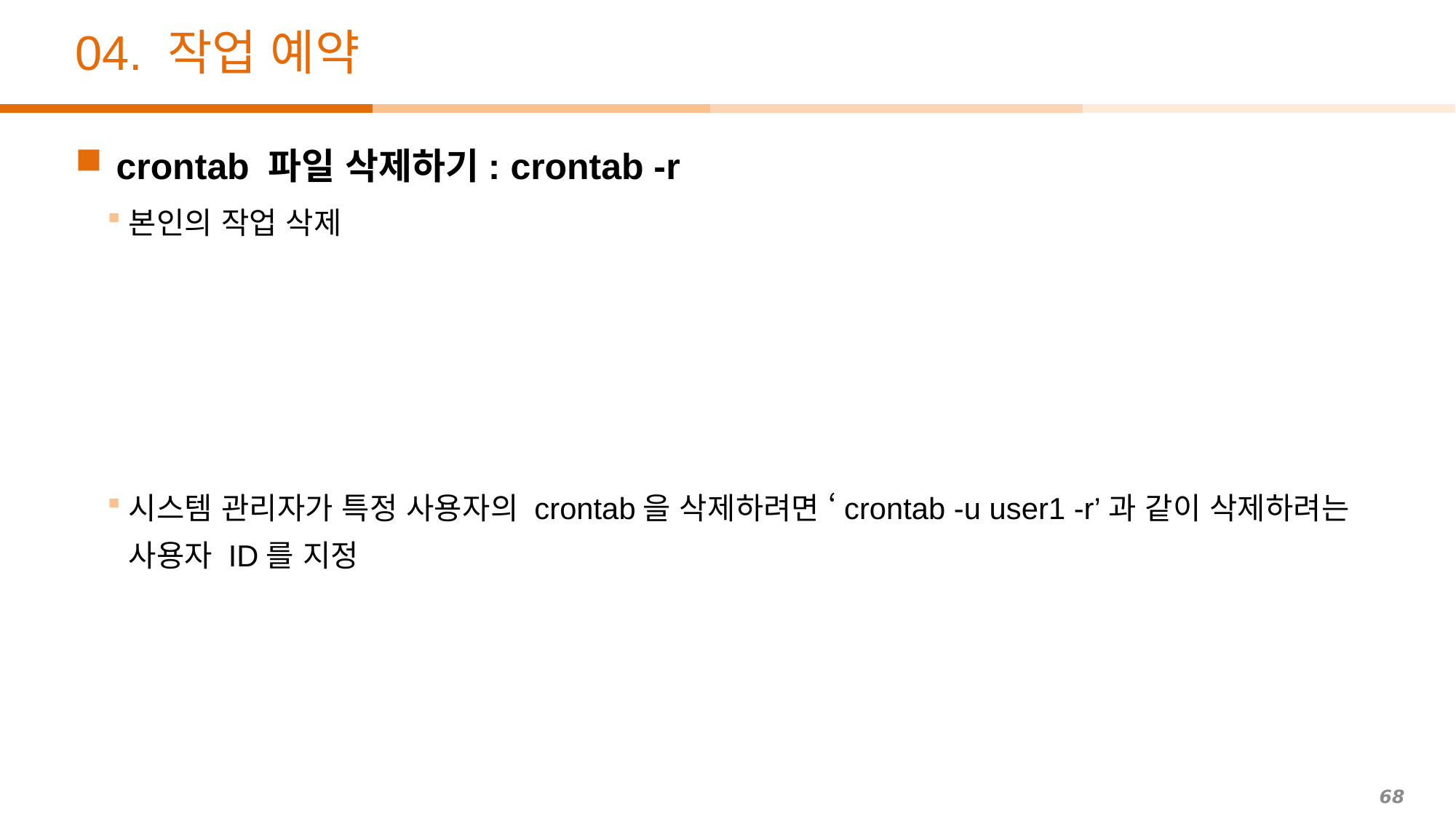

# 04. 작업 예약
crontab 파일 삭제하기: crontab -r
본인의 작업 삭제

시스템 관리자가 특정 사용자의 crontab을 삭제하려면 ‘crontab -u user1 -r’과 같이 삭제하려는 사용자 ID를 지정